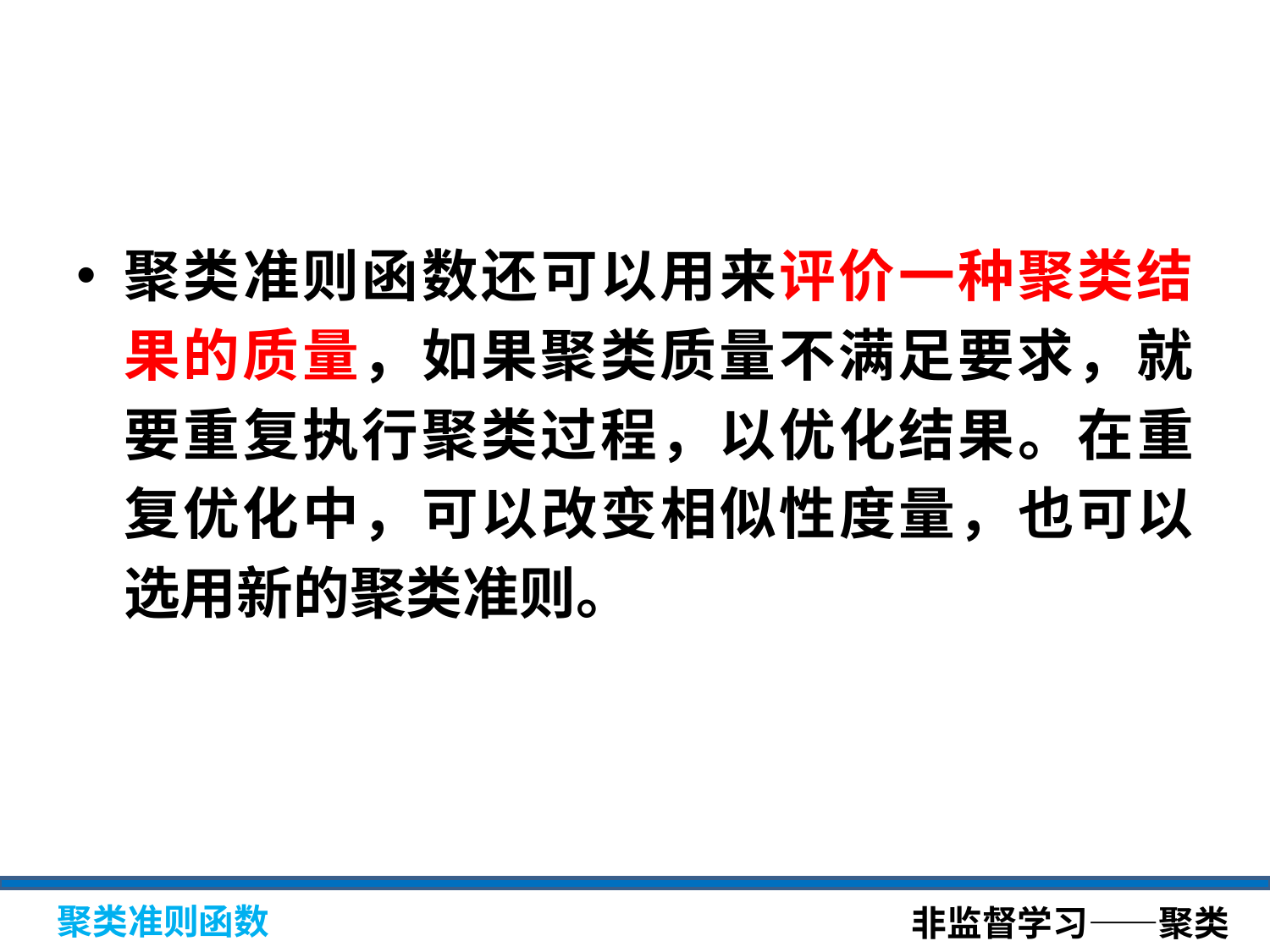

聚类准则函数还可以用来评价一种聚类结果的质量，如果聚类质量不满足要求，就要重复执行聚类过程，以优化结果。在重复优化中，可以改变相似性度量，也可以选用新的聚类准则。

非监督学习——聚类
聚类准则函数